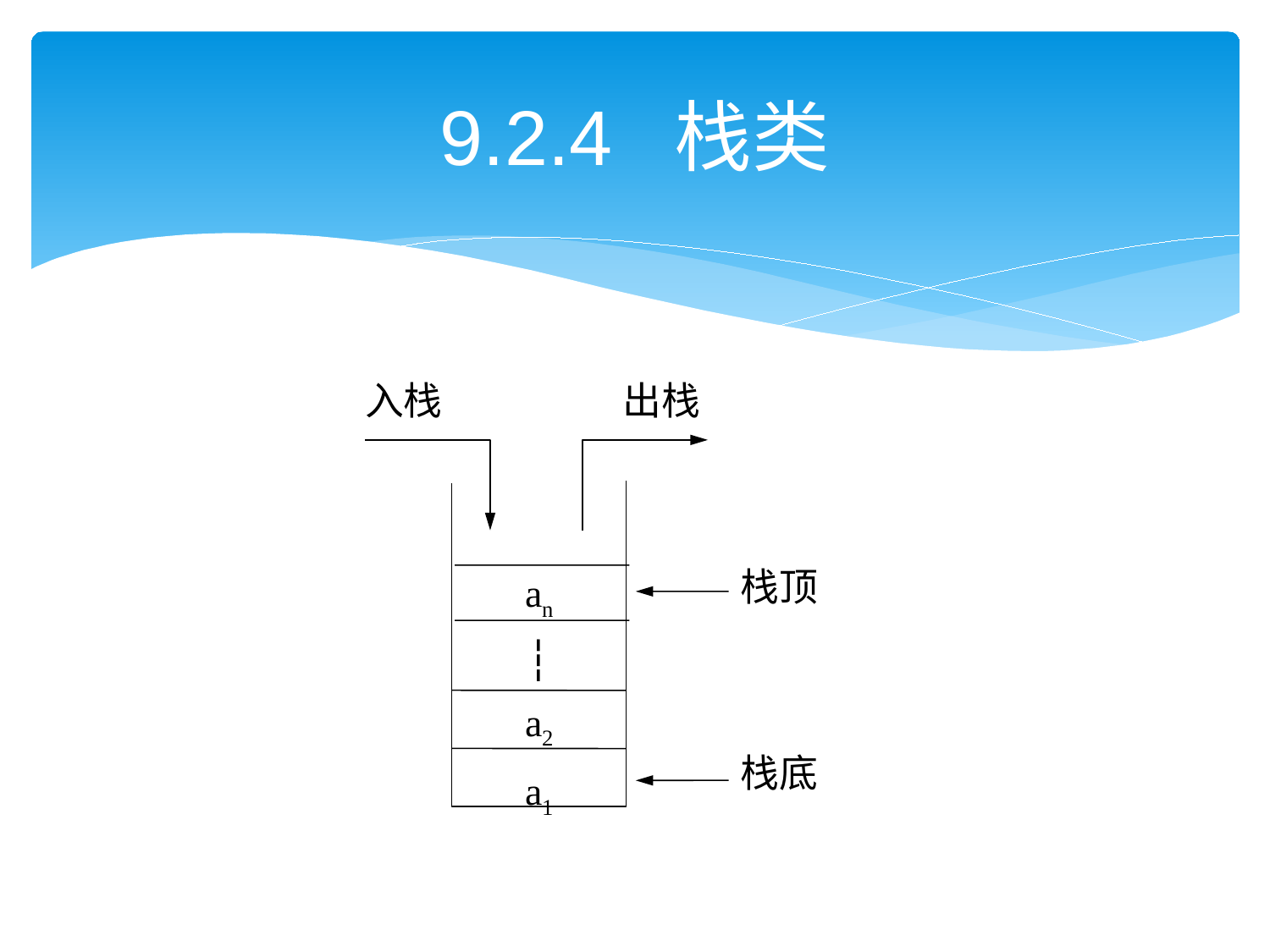

# 9.2.4  栈类
入栈
出栈

an
┆
a2
a1
栈顶

栈底